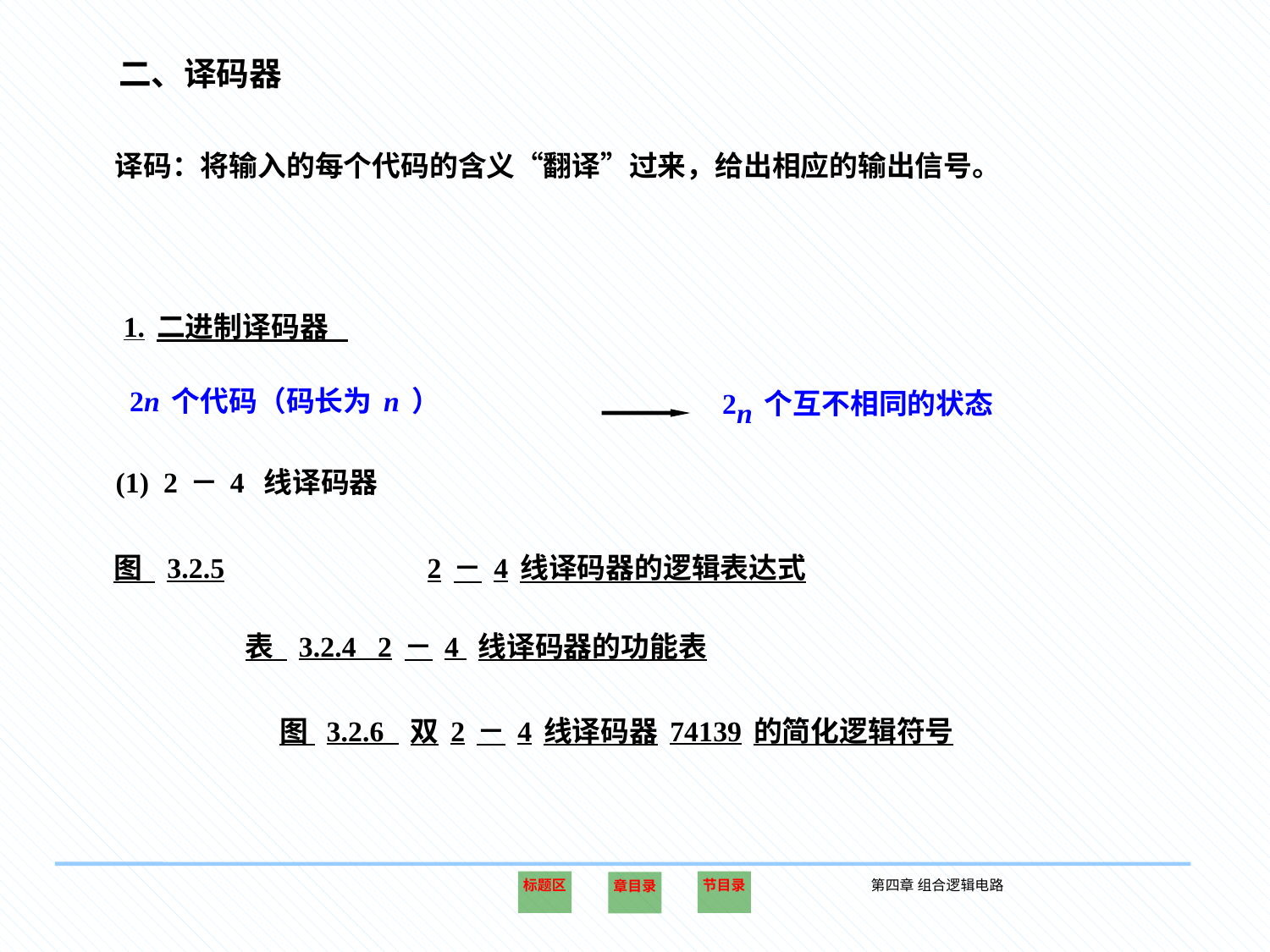

二、译码器
译码：将输入的每个代码的含义“翻译”过来，给出相应的输出信号。
1.二进制译码器
2n个互不相同的状态

2n个代码（码长为n）
(1)  2－4 线译码器
图  3.2.5
2－4线译码器的逻辑表达式
表  3.2.4   2－4 线译码器的功能表
图 3.2.6  双2－4线译码器74139的简化逻辑符号
12
标题区
节目录
第四章 组合逻辑电路